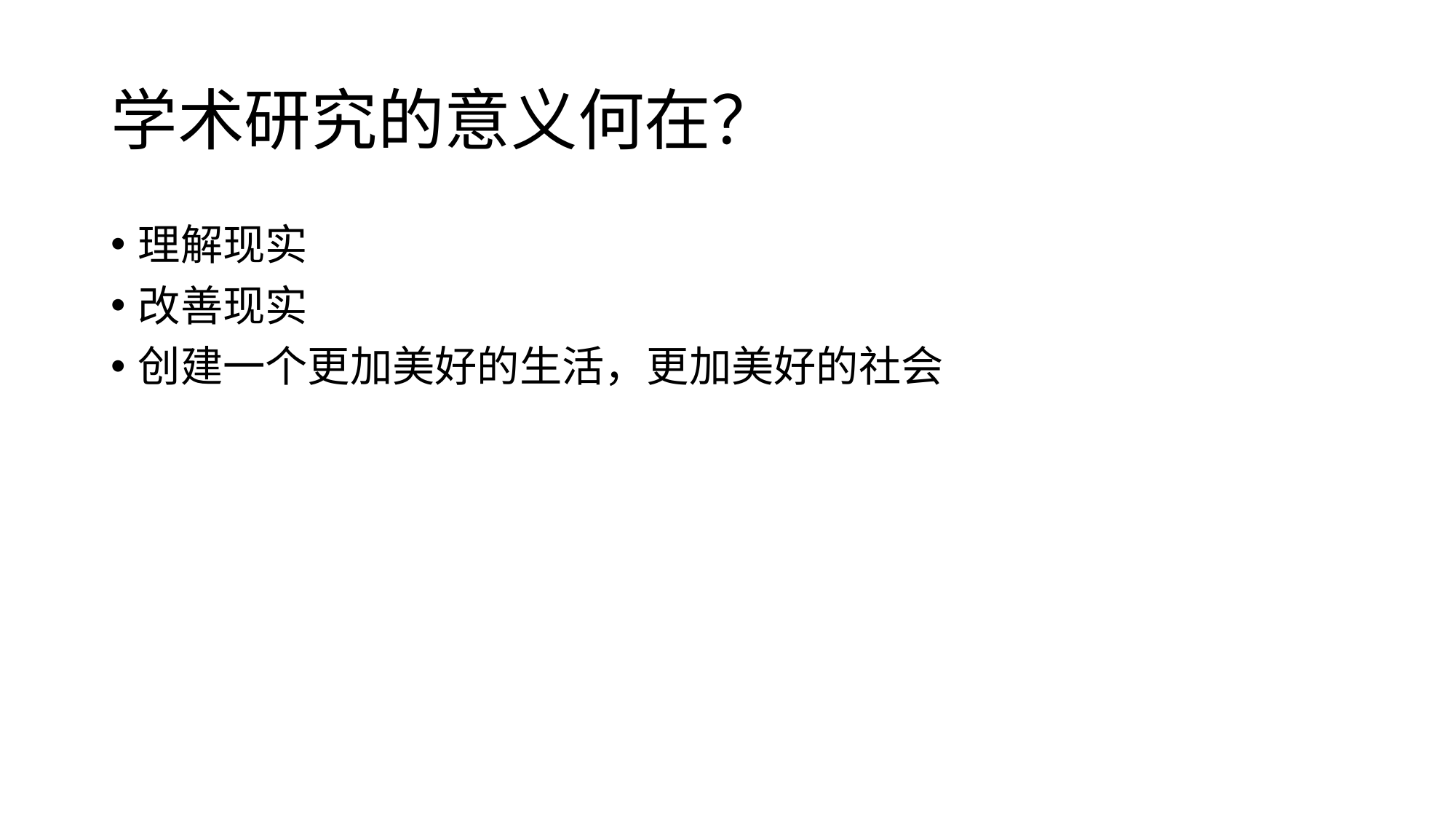

# 学术研究的意义何在？
理解现实
改善现实
创建一个更加美好的生活，更加美好的社会